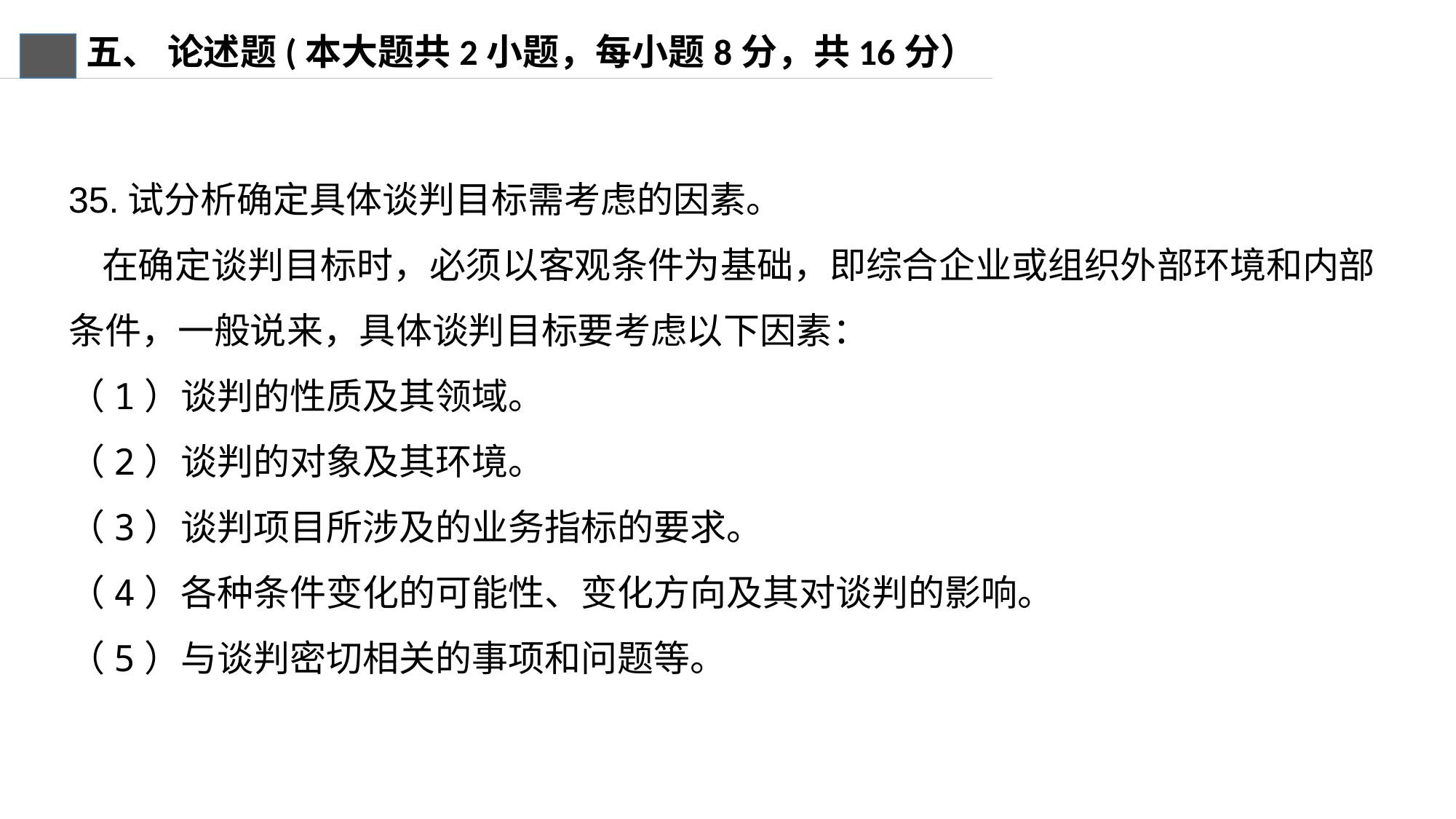

五、 论述题(本大题共2小题，每小题8分，共16分）

35.试分析确定具体谈判目标需考虑的因素。
   在确定谈判目标时，必须以客观条件为基础，即综合企业或组织外部环境和内部条件，一般说来，具体谈判目标要考虑以下因素：
（1）谈判的性质及其领域。
（2）谈判的对象及其环境。
（3）谈判项目所涉及的业务指标的要求。
（4）各种条件变化的可能性、变化方向及其对谈判的影响。
（5）与谈判密切相关的事项和问题等。